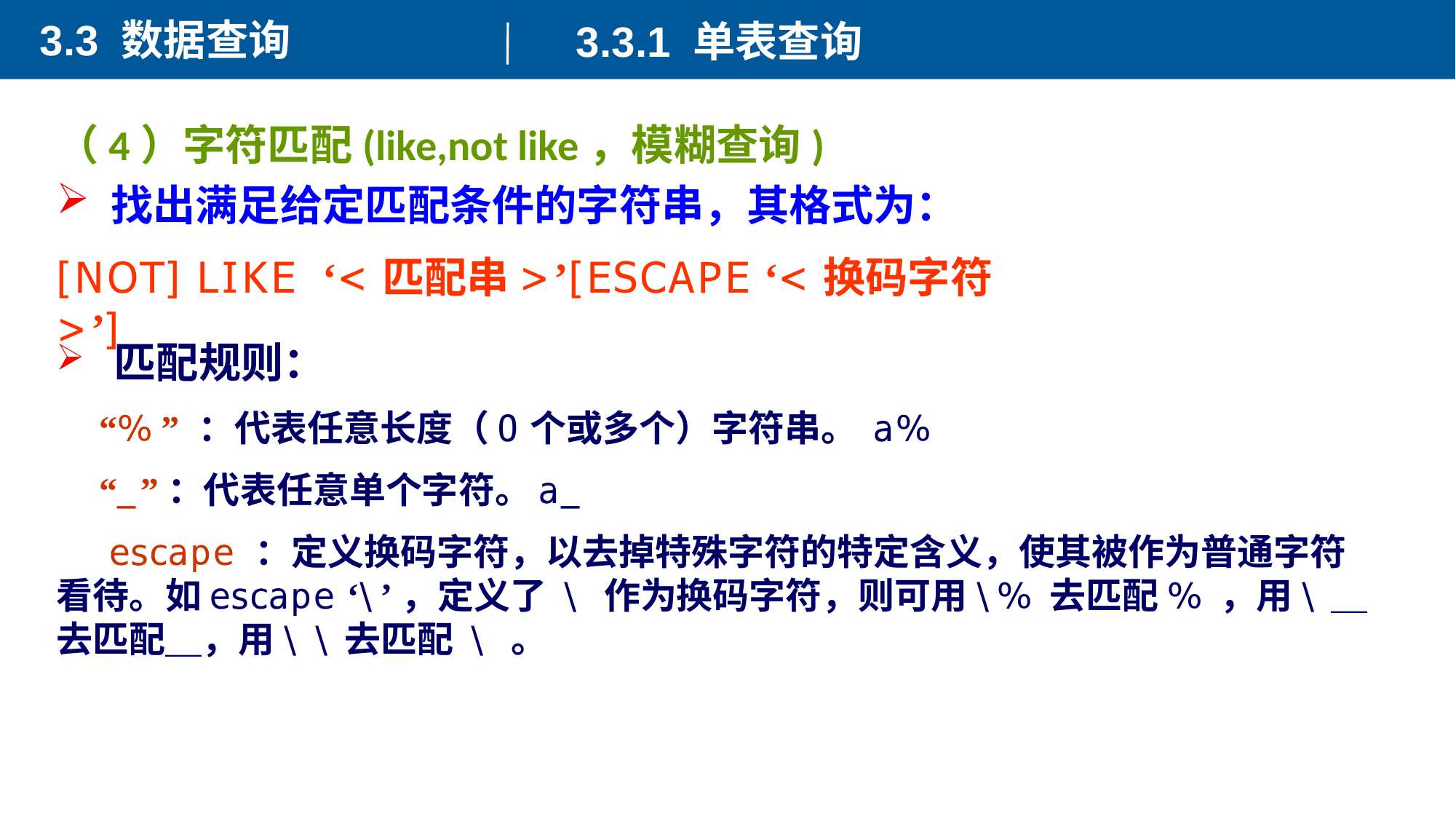

3.3 数据查询
3.3.1 单表查询
（4）字符匹配(like,not like，模糊查询)
找出满足给定匹配条件的字符串，其格式为：
[NOT] LIKE  ‘<匹配串>’[ESCAPE ‘<换码字符>’]
 匹配规则：
    “%” ：代表任意长度（0个或多个）字符串。 a%
    “_”：代表任意单个字符。a_
     escape ：定义换码字符，以去掉特殊字符的特定含义，使其被作为普通字符看待。如escape ‘\’，定义了 \ 作为换码字符，则可用\%去匹配%，用\＿去匹配＿，用\ \去匹配 \ 。